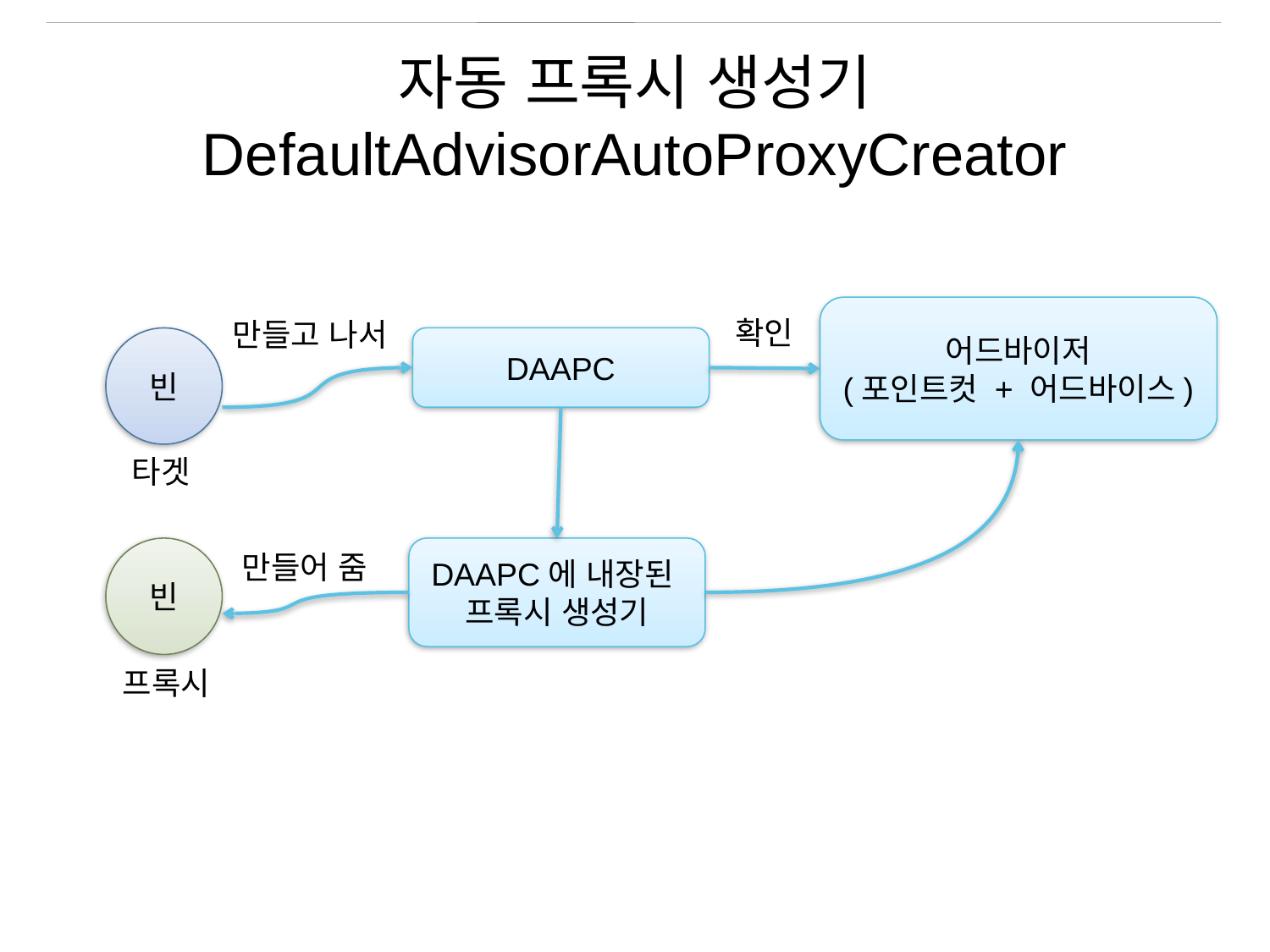

# 자동 프록시 생성기 DefaultAdvisorAutoProxyCreator
어드바이저
(포인트컷 + 어드바이스)
확인
만들고 나서
빈
DAAPC
타겟
빈
DAAPC에 내장된
프록시 생성기
만들어 줌
프록시